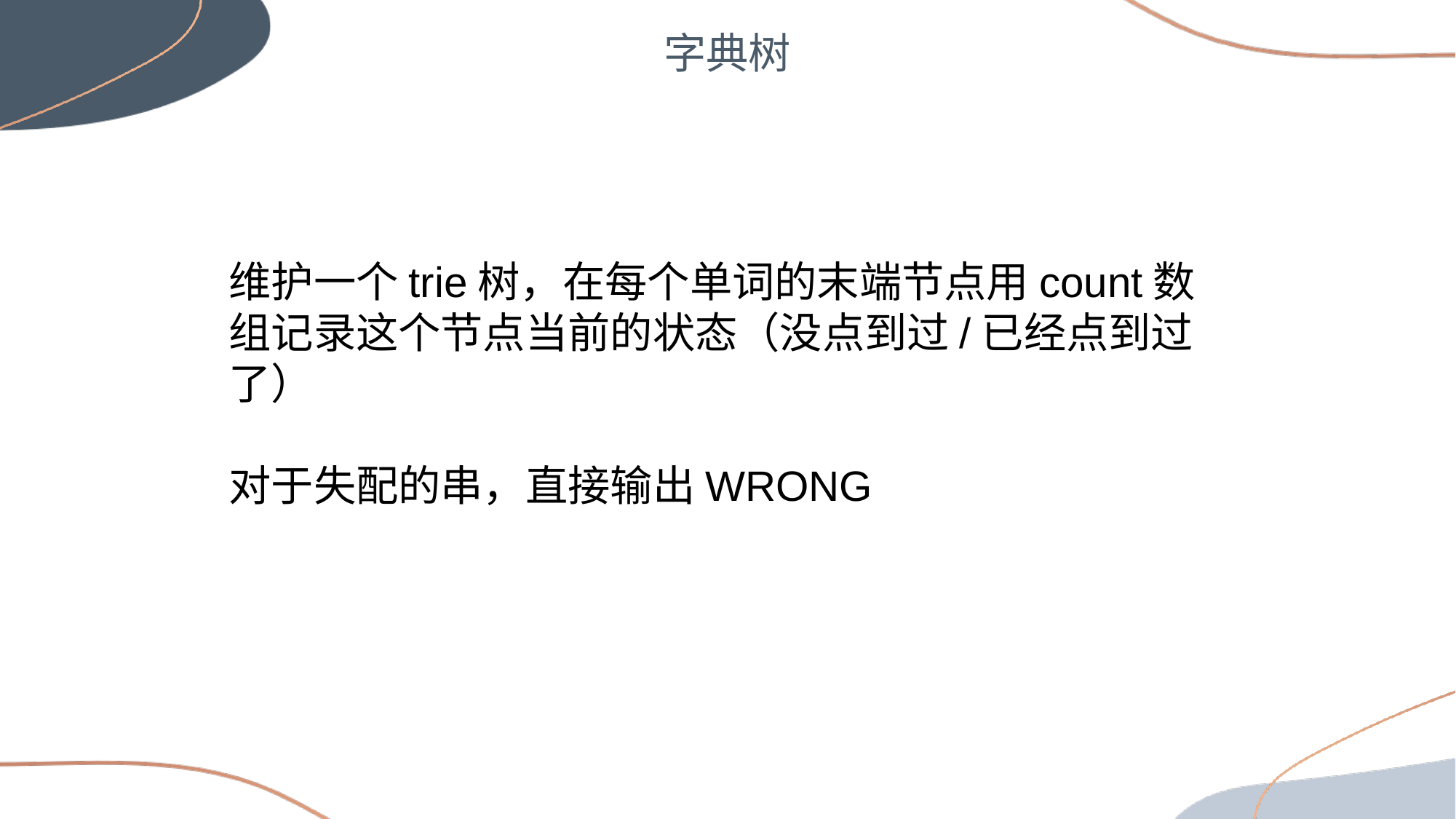

字典树

维护一个trie树，在每个单词的末端节点用count数组记录这个节点当前的状态（没点到过/已经点到过了）

对于失配的串，直接输出WRONG